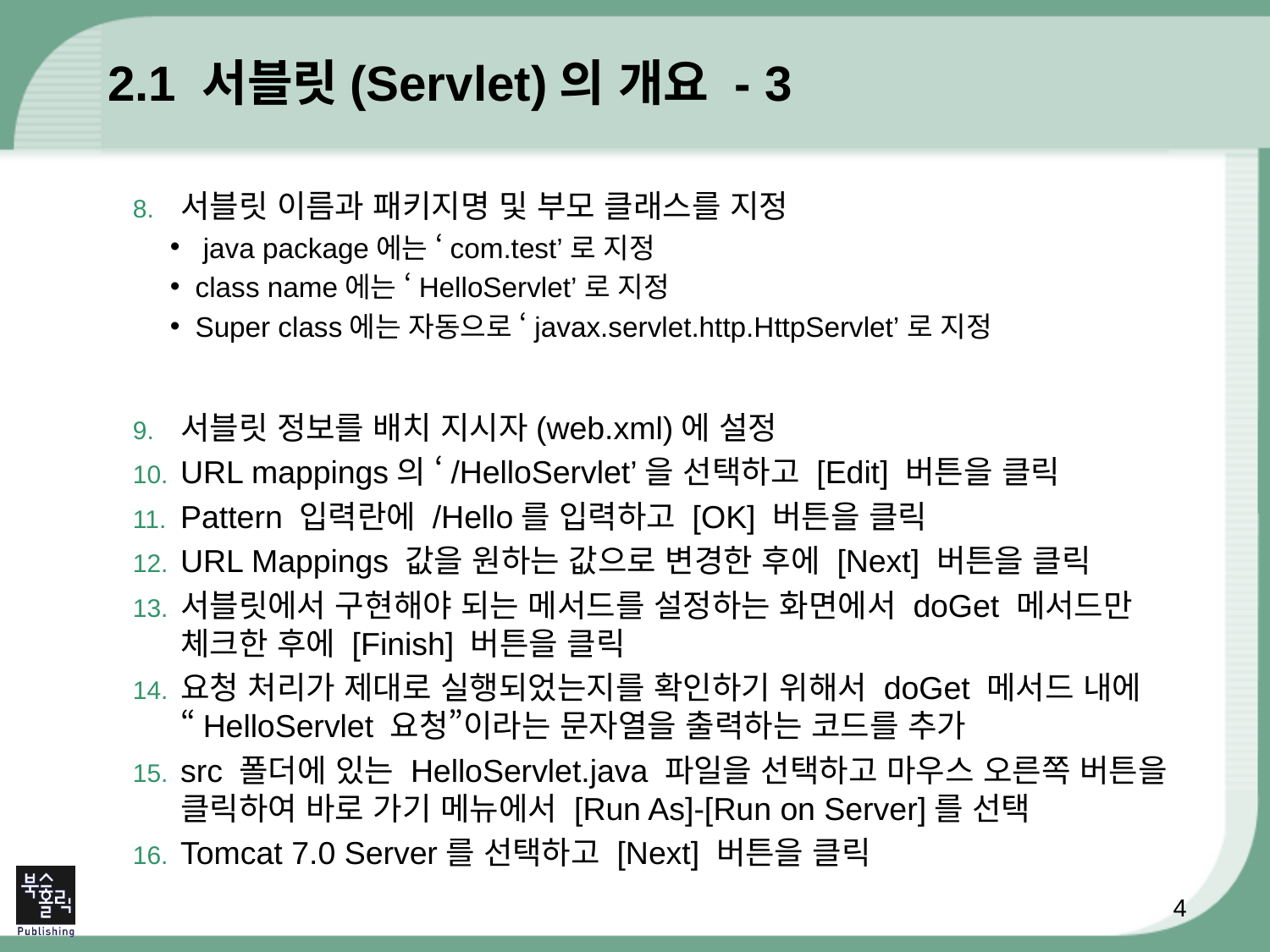

# 2.1 서블릿(Servlet)의 개요 - 3
서블릿 이름과 패키지명 및 부모 클래스를 지정
 java package에는 ‘com.test’로 지정
class name에는 ‘HelloServlet’로 지정
Super class에는 자동으로 ‘javax.servlet.http.HttpServlet’로 지정

서블릿 정보를 배치 지시자(web.xml)에 설정
URL mappings의 ‘/HelloServlet’을 선택하고 [Edit] 버튼을 클릭
Pattern 입력란에 /Hello를 입력하고 [OK] 버튼을 클릭
URL Mappings 값을 원하는 값으로 변경한 후에 [Next] 버튼을 클릭
서블릿에서 구현해야 되는 메서드를 설정하는 화면에서 doGet 메서드만 체크한 후에 [Finish] 버튼을 클릭
요청 처리가 제대로 실행되었는지를 확인하기 위해서 doGet 메서드 내에 “HelloServlet 요청”이라는 문자열을 출력하는 코드를 추가
src 폴더에 있는 HelloServlet.java 파일을 선택하고 마우스 오른쪽 버튼을 클릭하여 바로 가기 메뉴에서 [Run As]-[Run on Server]를 선택
Tomcat 7.0 Server를 선택하고 [Next] 버튼을 클릭
4